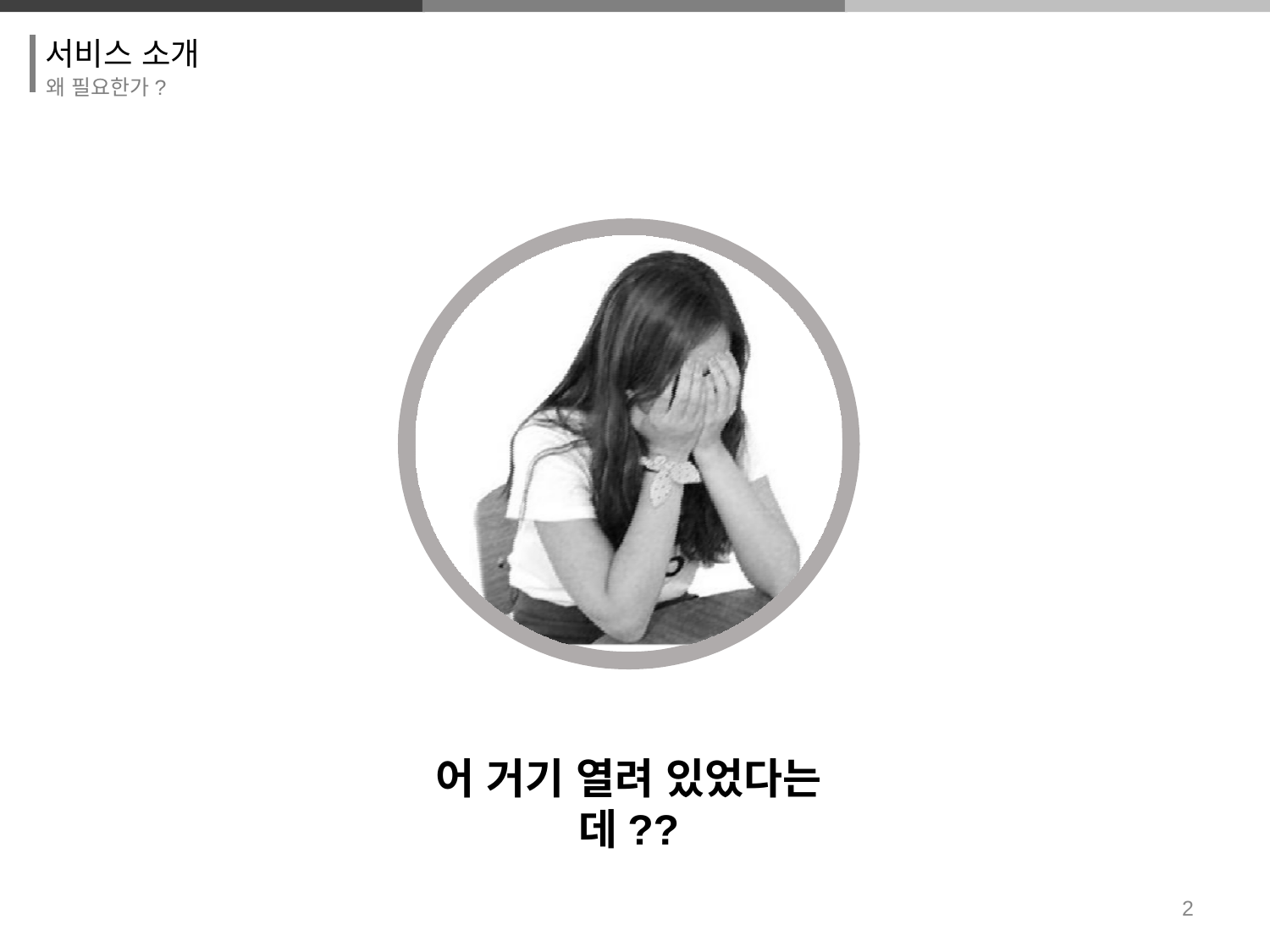

서비스 소개

왜 필요한가?

어 거기 열려 있었다는데??
2